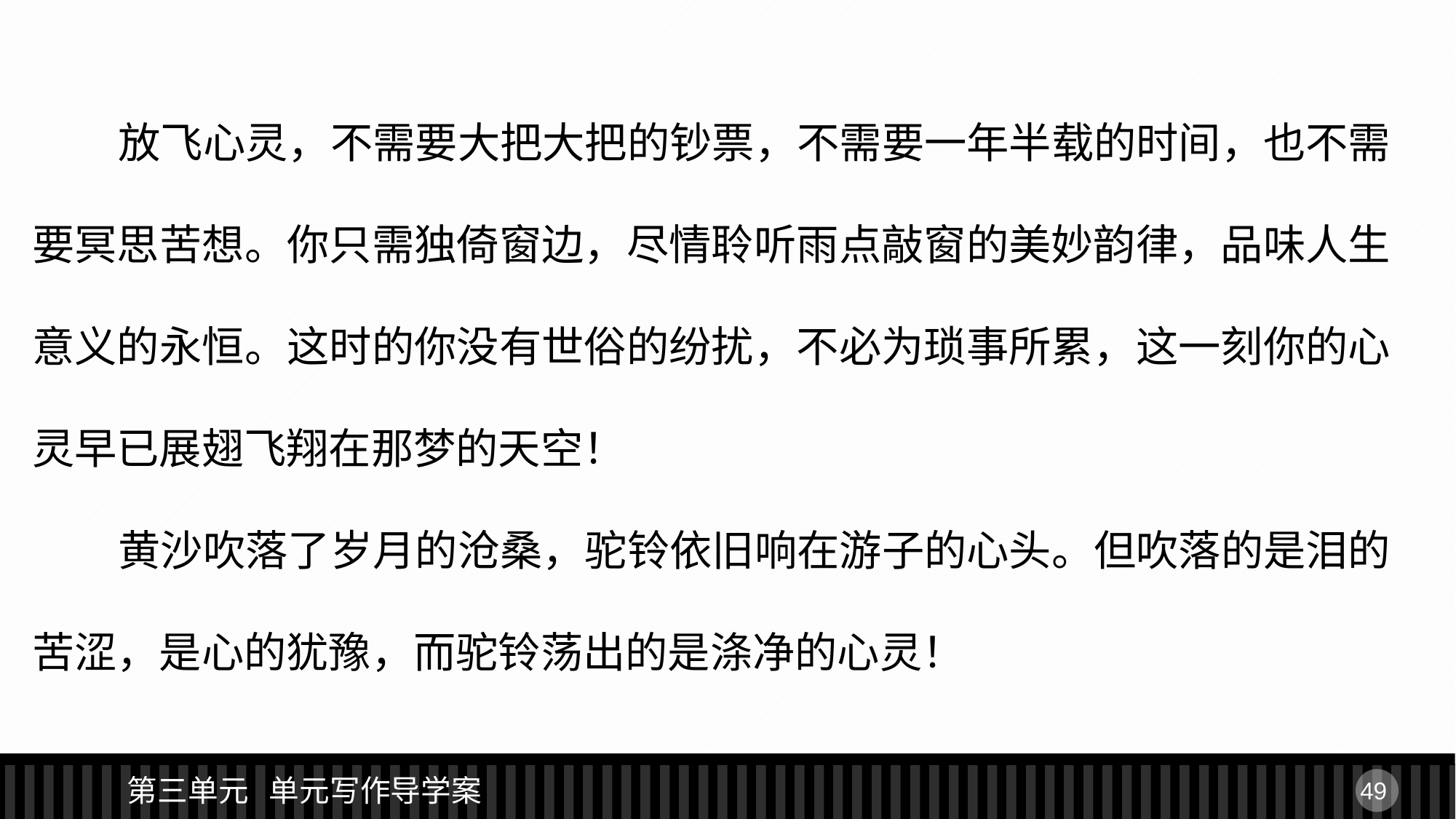

放飞心灵，不需要大把大把的钞票，不需要一年半载的时间，也不需要冥思苦想。你只需独倚窗边，尽情聆听雨点敲窗的美妙韵律，品味人生意义的永恒。这时的你没有世俗的纷扰，不必为琐事所累，这一刻你的心灵早已展翅飞翔在那梦的天空！
        黄沙吹落了岁月的沧桑，驼铃依旧响在游子的心头。但吹落的是泪的苦涩，是心的犹豫，而驼铃荡出的是涤净的心灵！